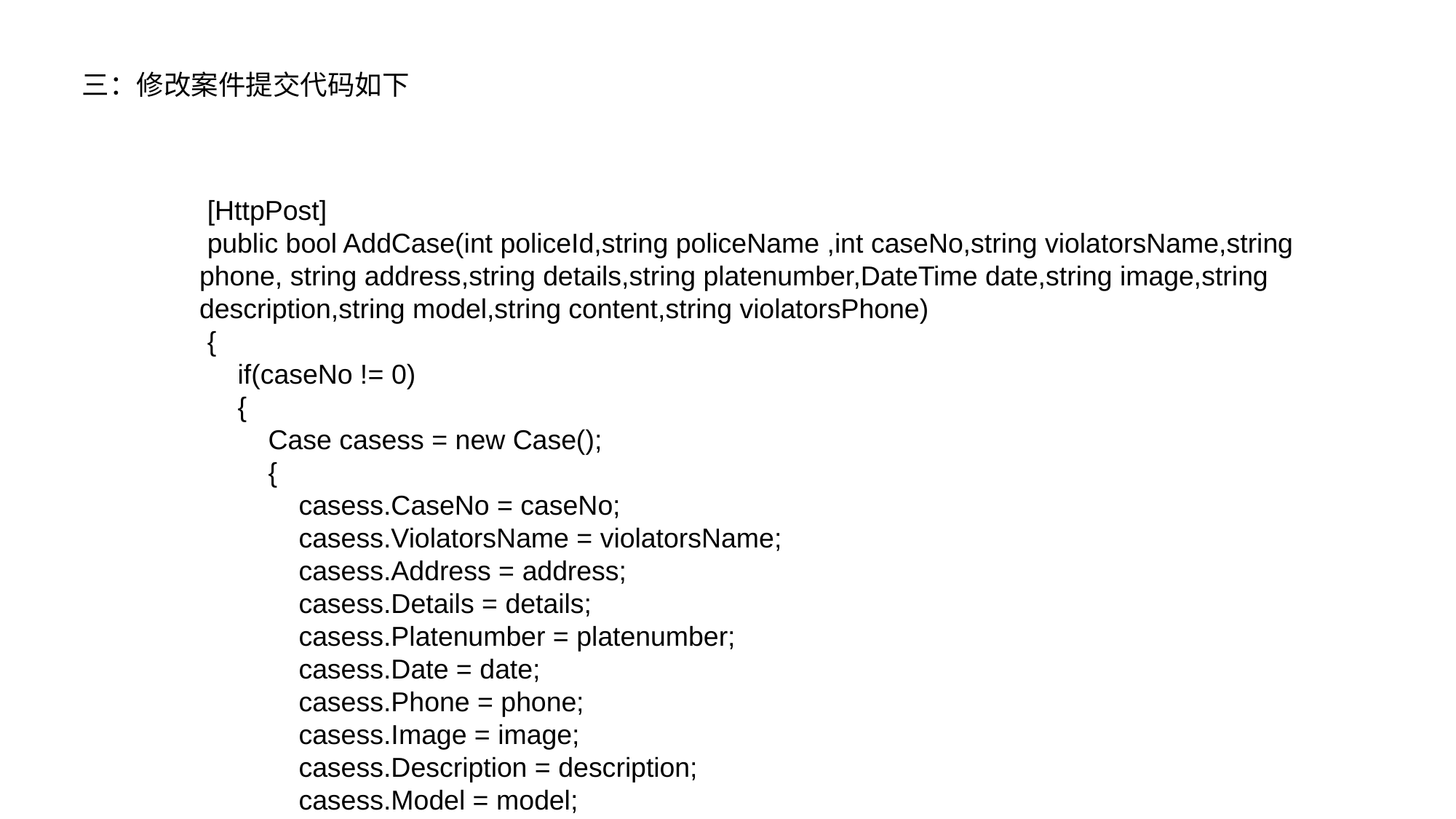

三：修改案件提交代码如下
 [HttpPost]
 public bool AddCase(int policeId,string policeName ,int caseNo,string violatorsName,string phone, string address,string details,string platenumber,DateTime date,string image,string description,string model,string content,string violatorsPhone)
 {
     if(caseNo != 0)
     {
         Case casess = new Case();
         {
             casess.CaseNo = caseNo;
             casess.ViolatorsName = violatorsName;
             casess.Address = address;
             casess.Details = details;
             casess.Platenumber = platenumber;
             casess.Date = date;
             casess.Phone = phone;
             casess.Image = image;
             casess.Description = description;
             casess.Model = model;
             casess.Content = content;
             casess.ViolatorsPhone = violatorsPhone;
             casess.ApplicationTime = DateTime.Now;
         };

         m_OCDbContext.Cases.Add(casess);
         m_OCDbContext.SaveChanges();
         Police_Case police_Case = new Police_Case();
         {
             police_Case.PoliceId = policeId;
             police_Case.CaseId = casess.Id;
             casess.State = "未审核";
             casess.PolicerName = policeName;
         }

         Case_Progress case_Progresses = new Case_Progress();
         {
             case_Progresses.CaseId = casess.Id;
             case_Progresses.ProgressId = 1;
             case_Progresses.HistoryState = 1;
         }
         m_OCDbContext.Police_Cases.Add(police_Case);
         m_OCDbContext.Case_Progresses.Add(case_Progresses);
         m_OCDbContext.SaveChanges();
     }
     return true;
 }